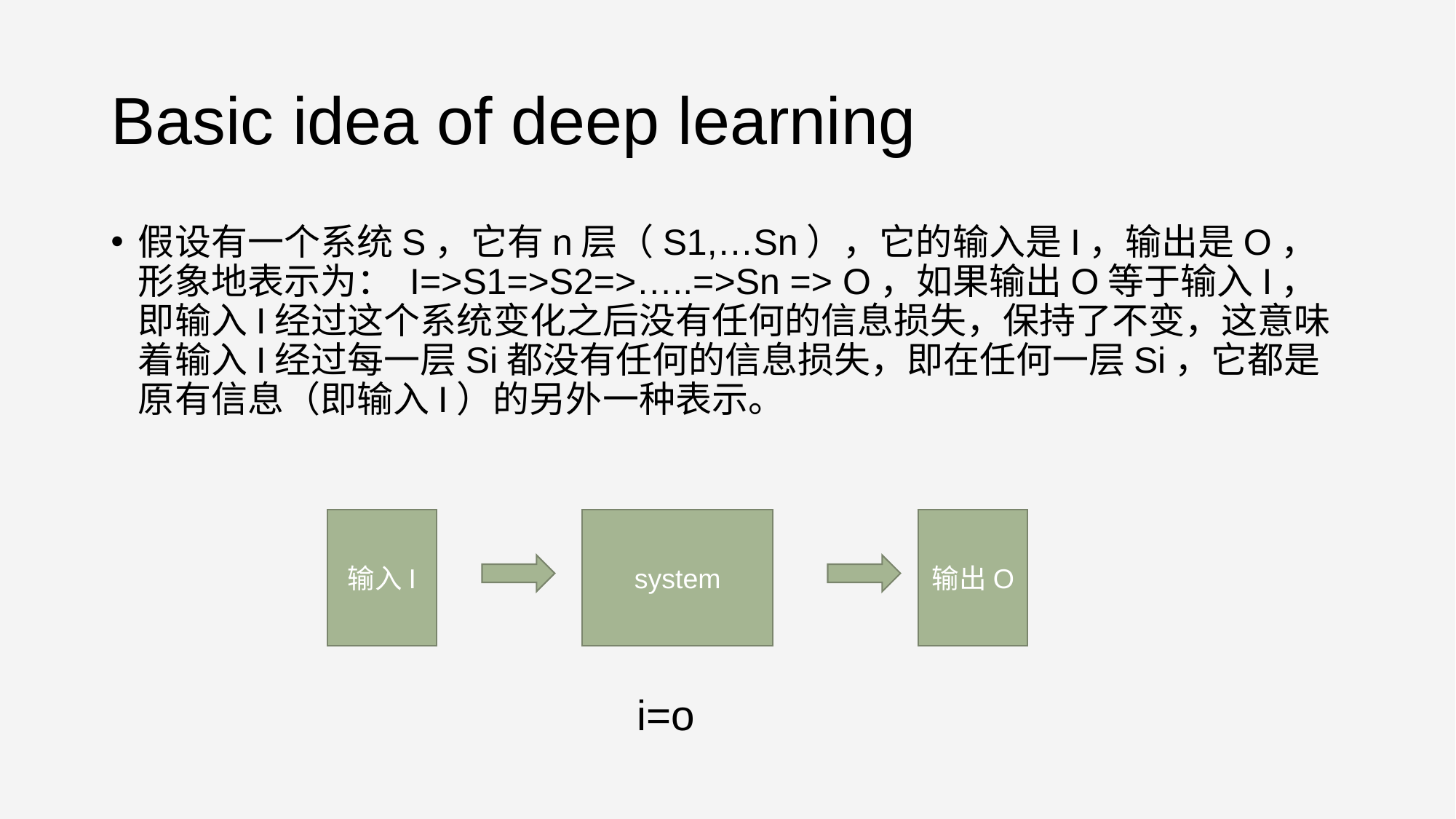

# Basic idea of deep learning
假设有一个系统S，它有n层（S1,…Sn），它的输入是I，输出是O，形象地表示为： I=>S1=>S2=>…..=>Sn => O，如果输出O等于输入I，即输入I经过这个系统变化之后没有任何的信息损失，保持了不变，这意味着输入I经过每一层Si都没有任何的信息损失，即在任何一层Si，它都是原有信息（即输入I）的另外一种表示。
输入I
system
输出O

i=o